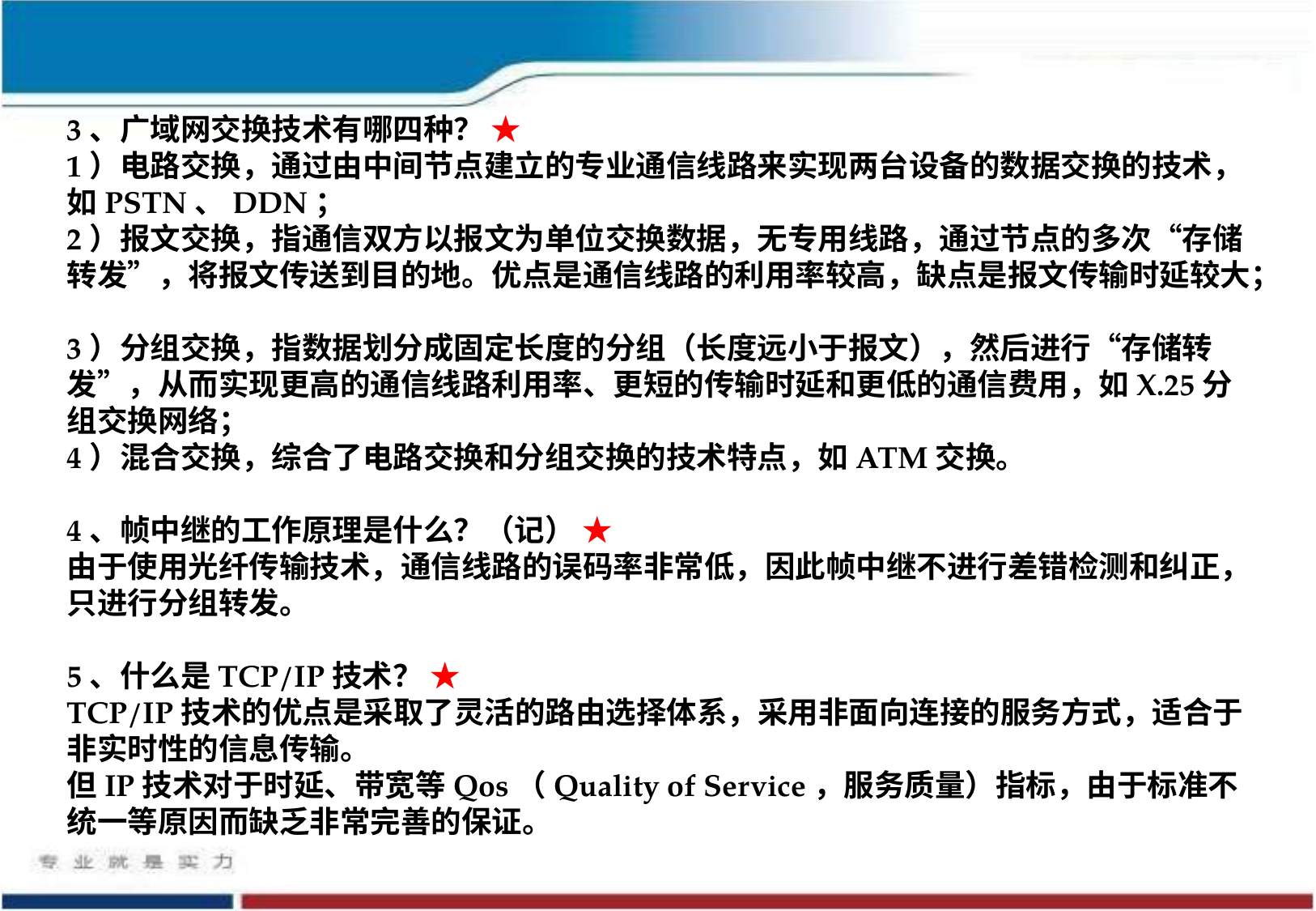

3、广域网交换技术有哪四种？ ★
1）电路交换，通过由中间节点建立的专业通信线路来实现两台设备的数据交换的技术，如PSTN、DDN；
2）报文交换，指通信双方以报文为单位交换数据，无专用线路，通过节点的多次“存储转发”，将报文传送到目的地。优点是通信线路的利用率较高，缺点是报文传输时延较大；
3）分组交换，指数据划分成固定长度的分组（长度远小于报文），然后进行“存储转发”，从而实现更高的通信线路利用率、更短的传输时延和更低的通信费用，如X.25分组交换网络；
4）混合交换，综合了电路交换和分组交换的技术特点，如ATM交换。

4、帧中继的工作原理是什么？（记） ★
由于使用光纤传输技术，通信线路的误码率非常低，因此帧中继不进行差错检测和纠正，只进行分组转发。

5、什么是TCP/IP技术？ ★
TCP/IP技术的优点是采取了灵活的路由选择体系，采用非面向连接的服务方式，适合于非实时性的信息传输。
但IP技术对于时延、带宽等Qos（Quality of Service，服务质量）指标，由于标准不统一等原因而缺乏非常完善的保证。